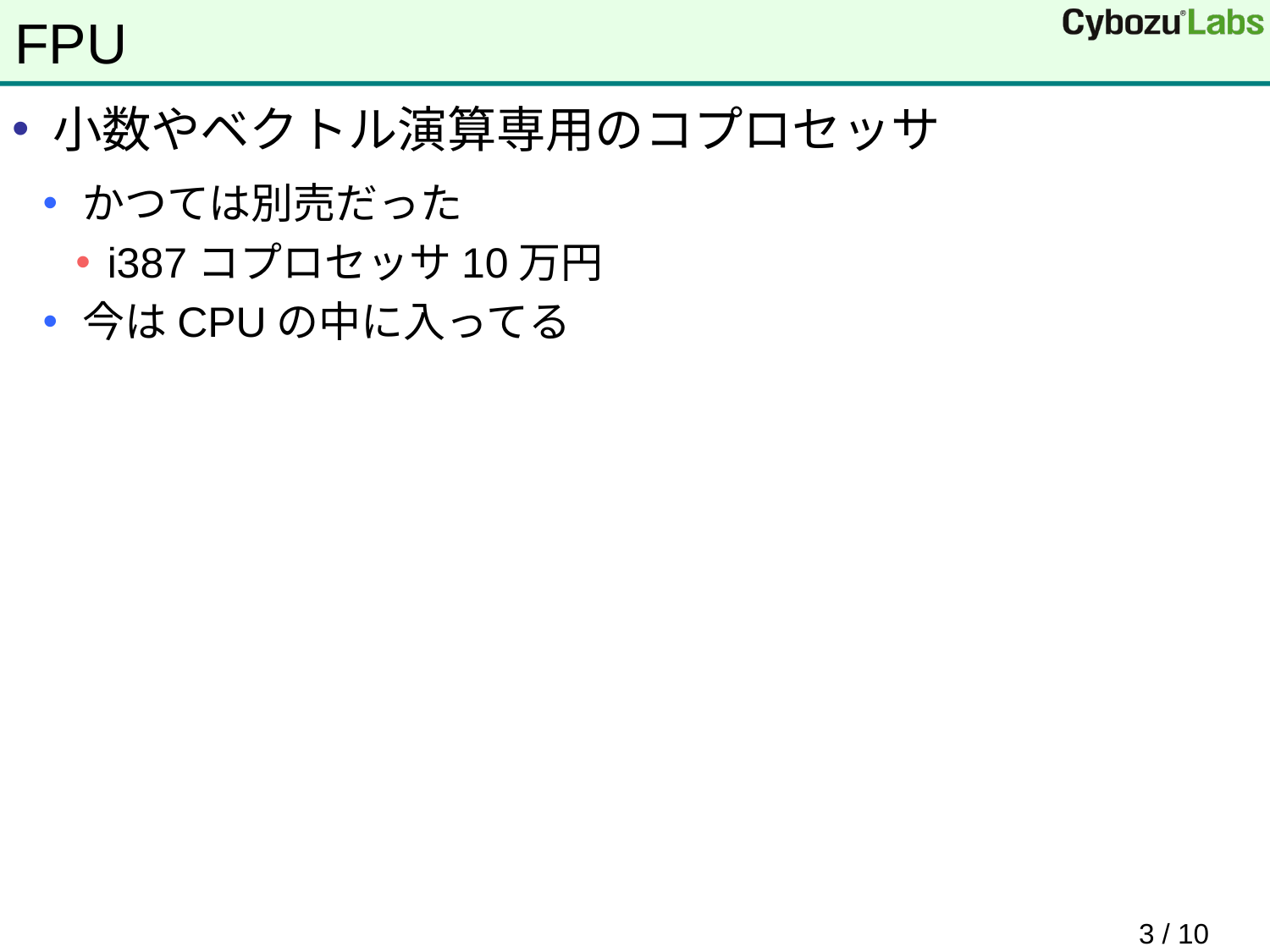

# FPU
小数やベクトル演算専用のコプロセッサ
かつては別売だった
i387コプロセッサ10万円
今はCPUの中に入ってる
    3 / 10